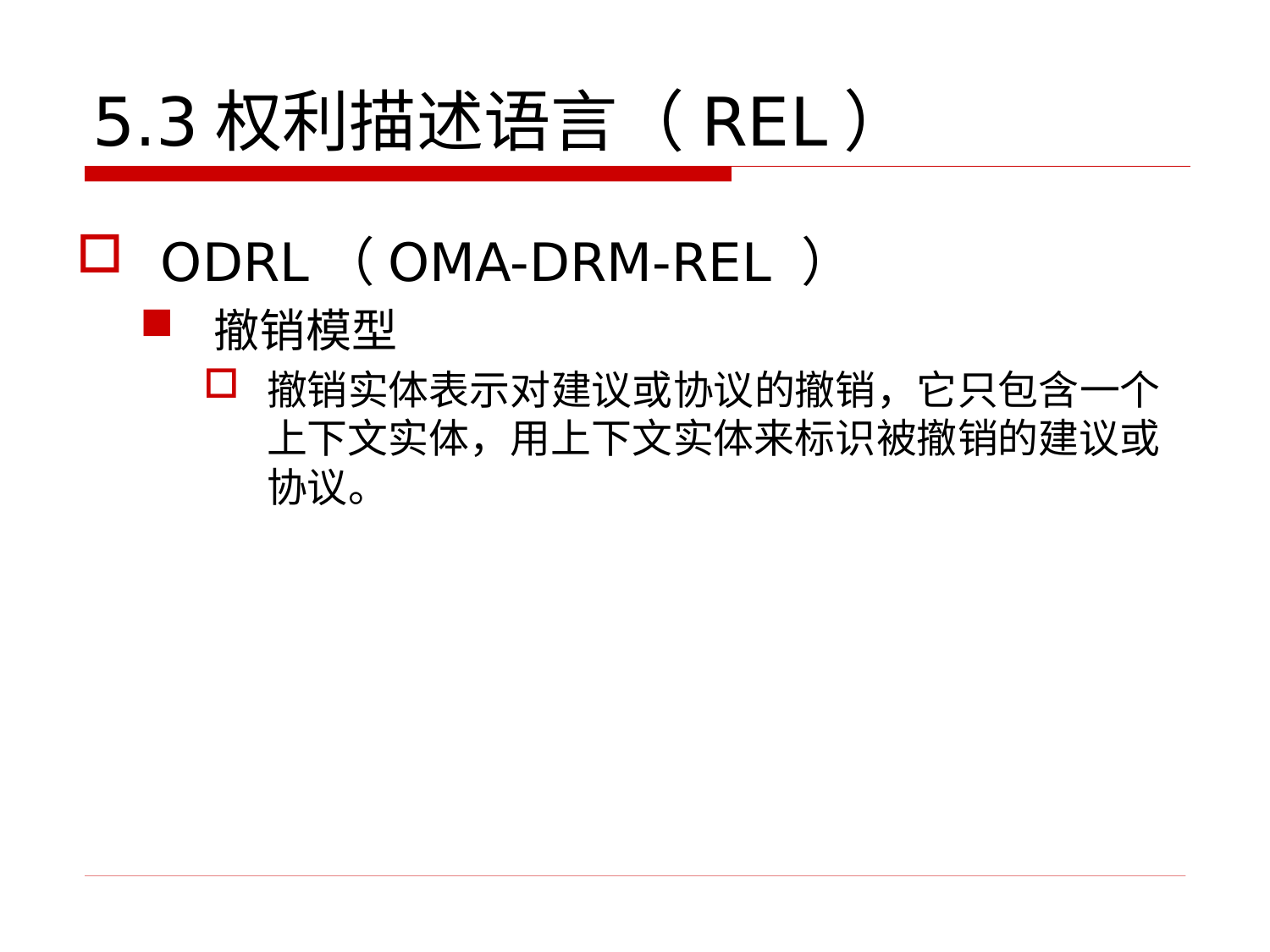

# 5.3权利描述语言（REL）
ODRL（OMA-DRM-REL ）
撤销模型
撤销实体表示对建议或协议的撤销，它只包含一个上下文实体，用上下文实体来标识被撤销的建议或协议。